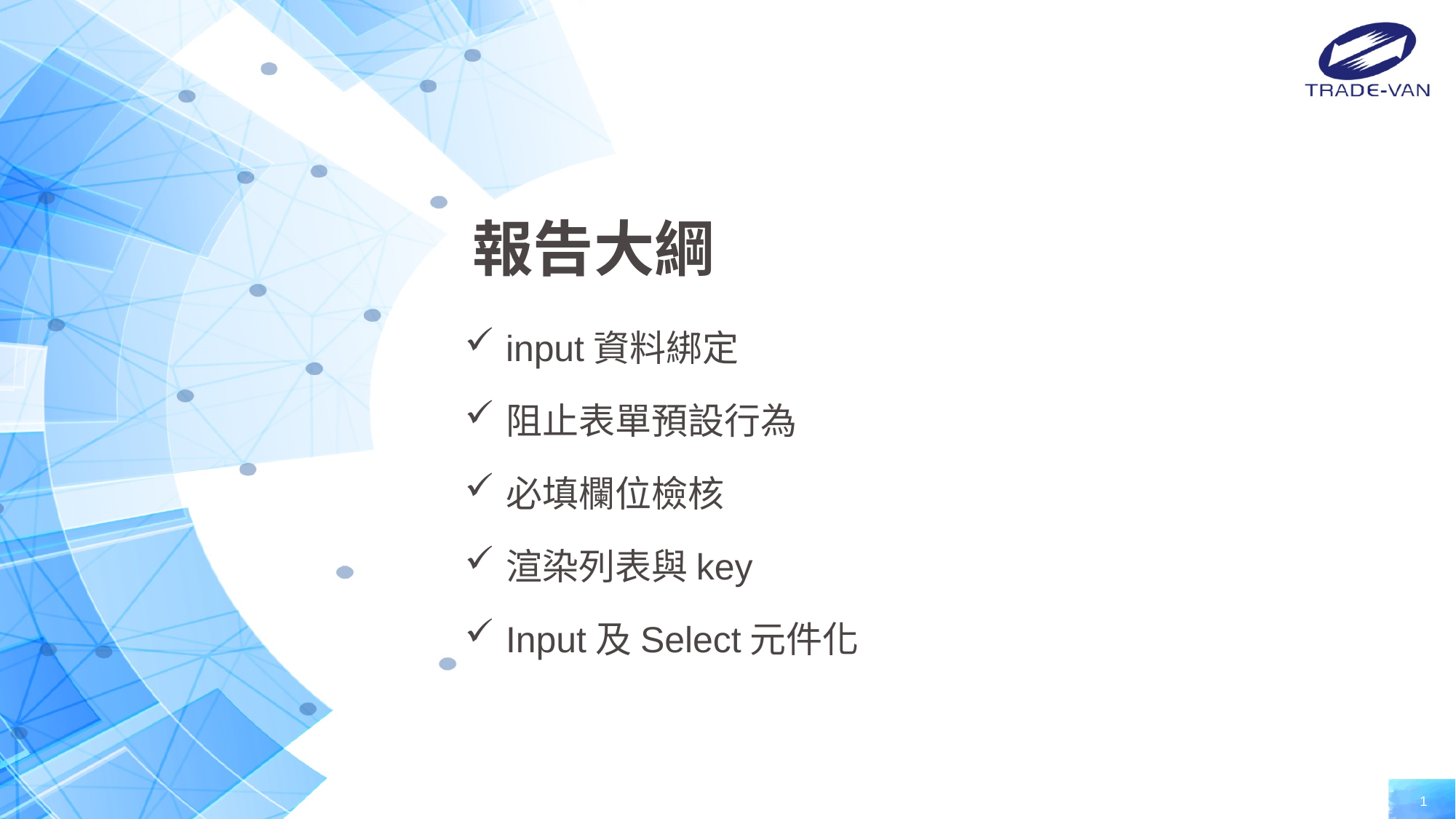

# 報告大綱
input資料綁定
阻止表單預設行為
必填欄位檢核
渲染列表與key
Input及Select元件化
1